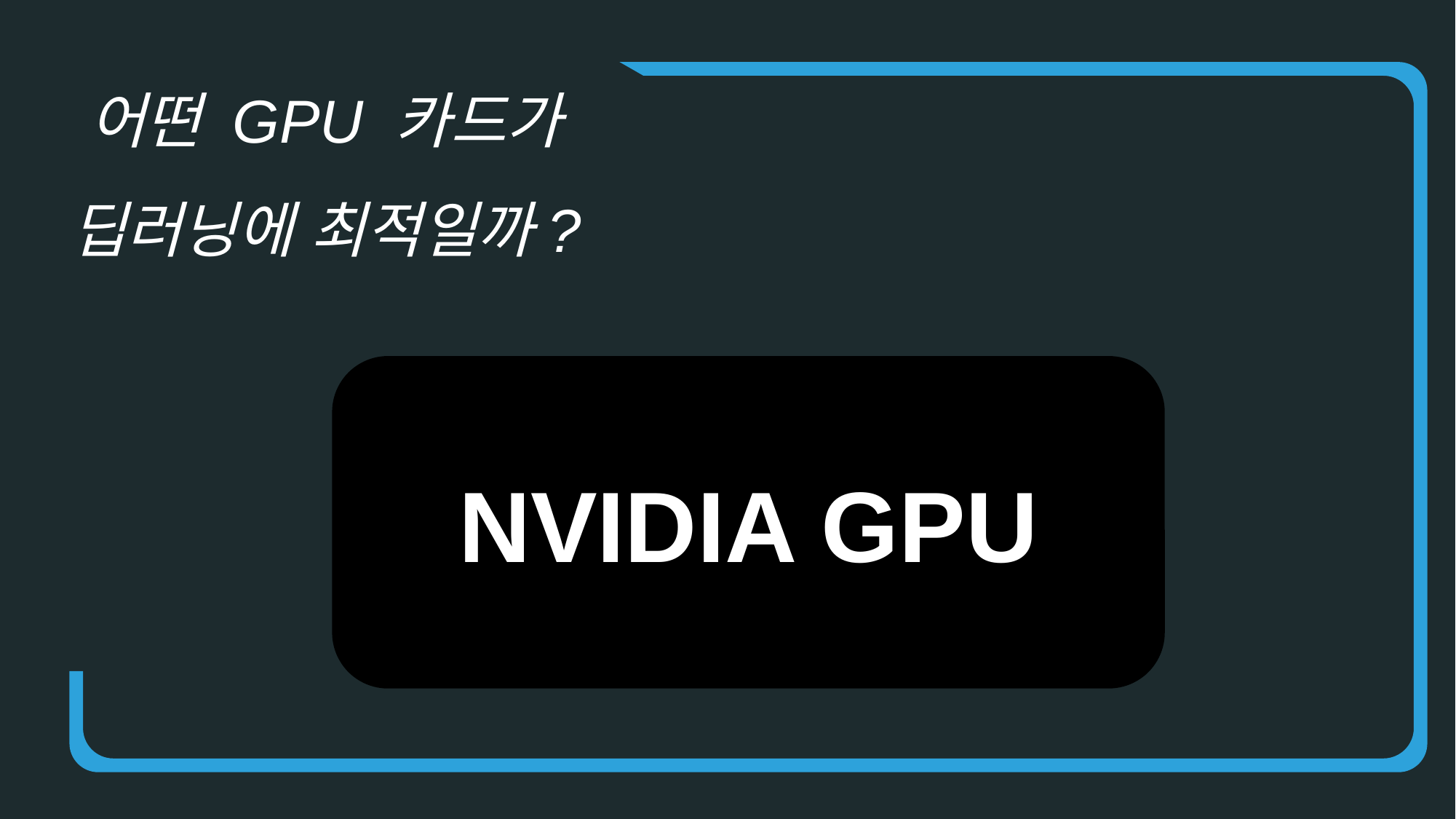

어떤 GPU 카드가 딥러닝에 최적일까?

NVIDIA GPU